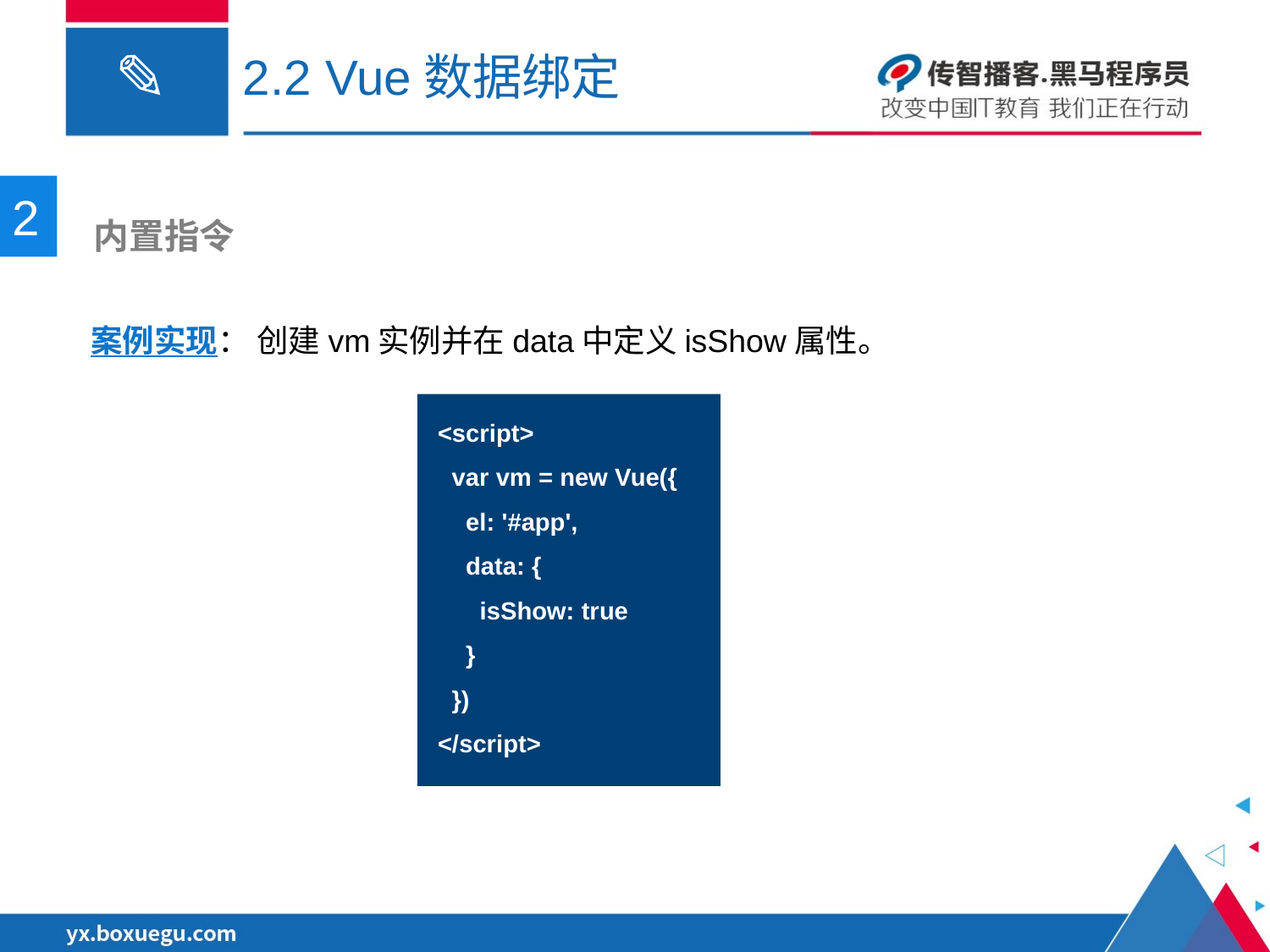

# 2.2 Vue数据绑定

2
  内置指令
案例实现： 创建vm实例并在data中定义isShow属性。

<script>
  var vm = new Vue({
    el: '#app',
    data: {
      isShow: true
    }
  })
</script>